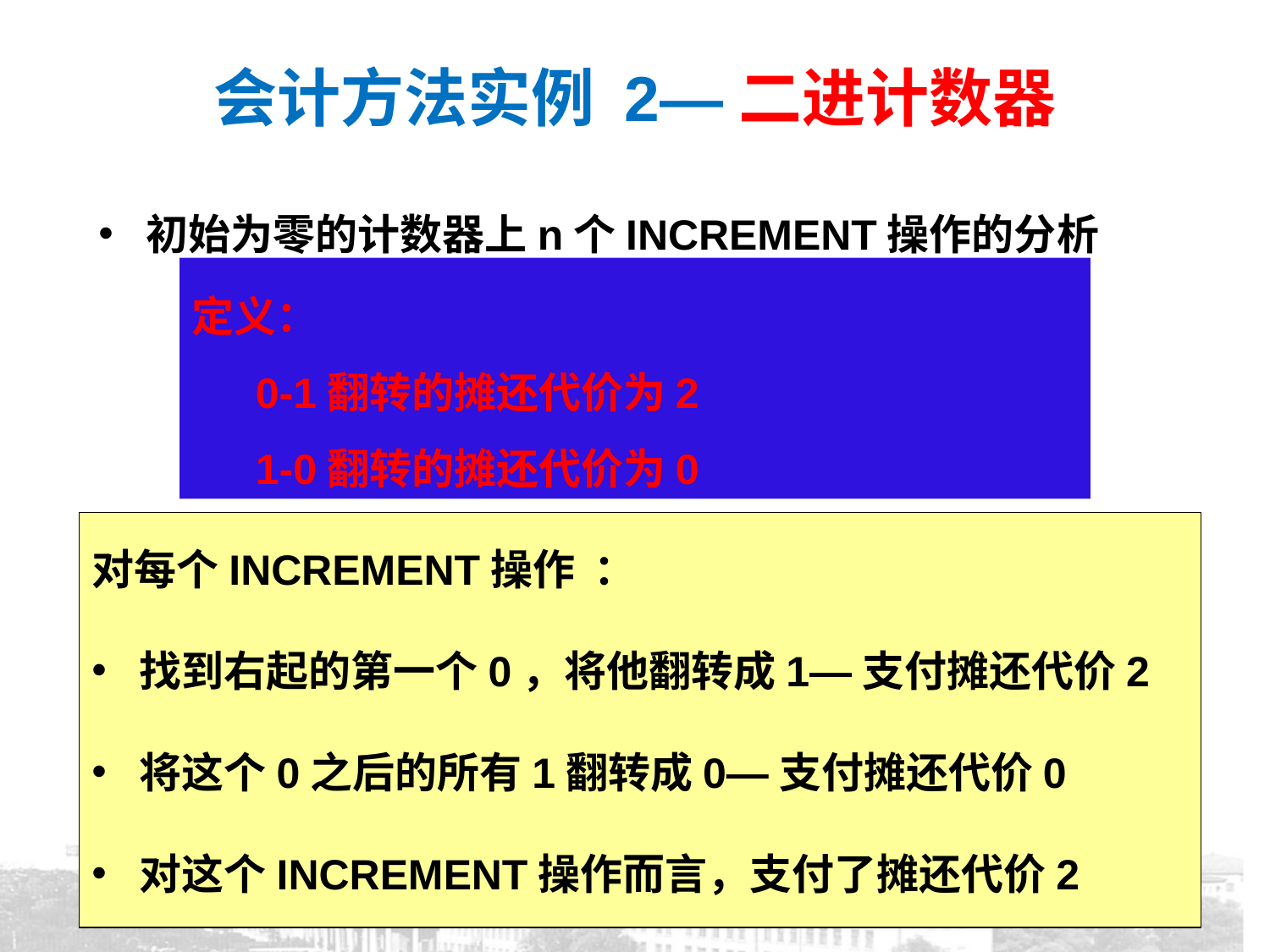

# 会计方法实例 2—二进计数器
初始为零的计数器上n个INCREMENT操作的分析

定义：
0-1翻转的摊还代价为2
1-0翻转的摊还代价为0
对每个INCREMENT操作  ：

找到右起的第一个0，将他翻转成1—支付摊还代价2

将这个0之后的所有1翻转成0—支付摊还代价0

对这个INCREMENT操作而言，支付了摊还代价2